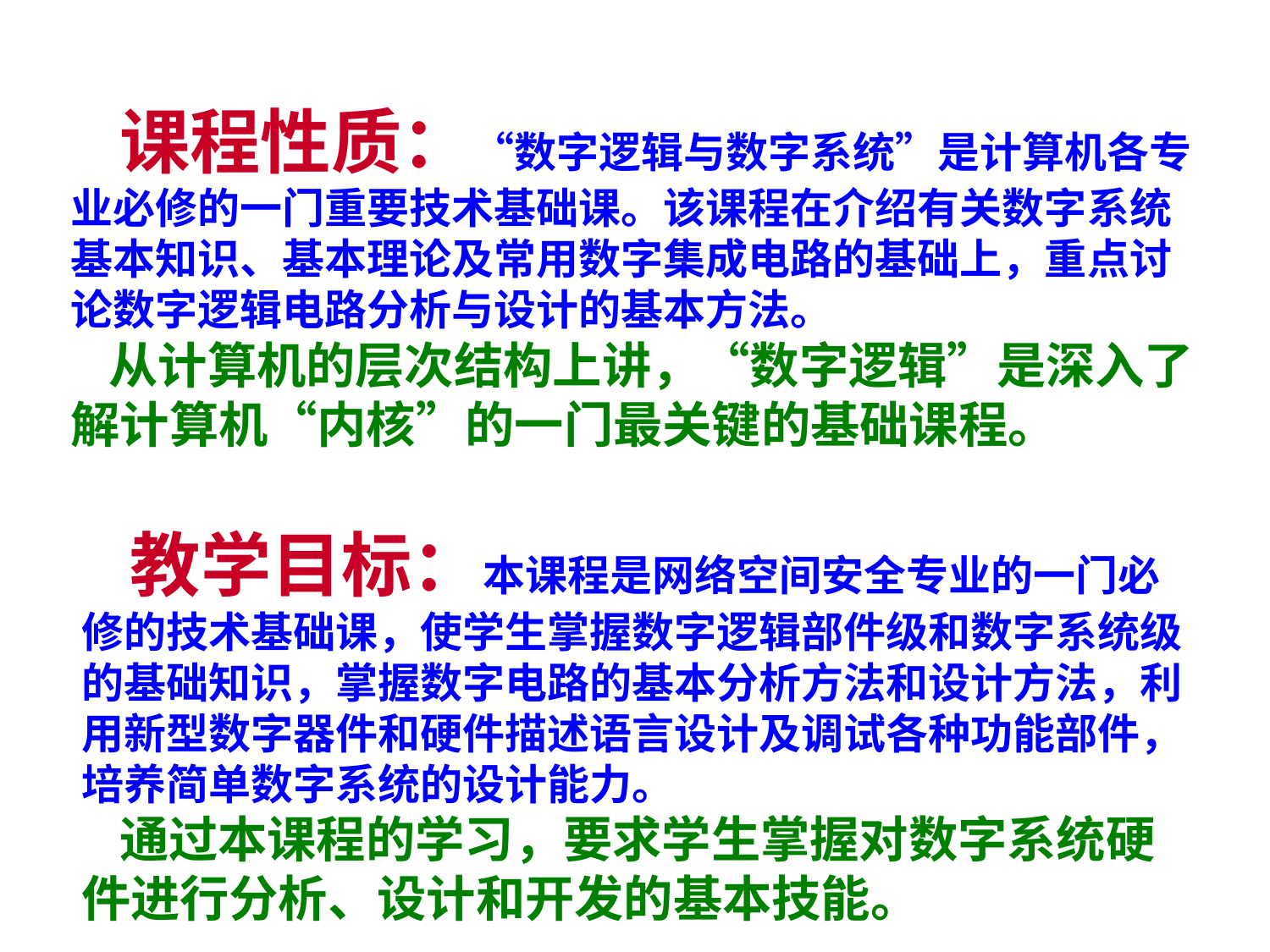

课程性质：“数字逻辑与数字系统”是计算机各专业必修的一门重要技术基础课。该课程在介绍有关数字系统基本知识、基本理论及常用数字集成电路的基础上，重点讨论数字逻辑电路分析与设计的基本方法。
    从计算机的层次结构上讲，“数字逻辑”是深入了解计算机“内核”的一门最关键的基础课程。
  教学目标：本课程是网络空间安全专业的一门必修的技术基础课，使学生掌握数字逻辑部件级和数字系统级的基础知识，掌握数字电路的基本分析方法和设计方法，利用新型数字器件和硬件描述语言设计及调试各种功能部件，培养简单数字系统的设计能力。
    通过本课程的学习，要求学生掌握对数字系统硬件进行分析、设计和开发的基本技能。